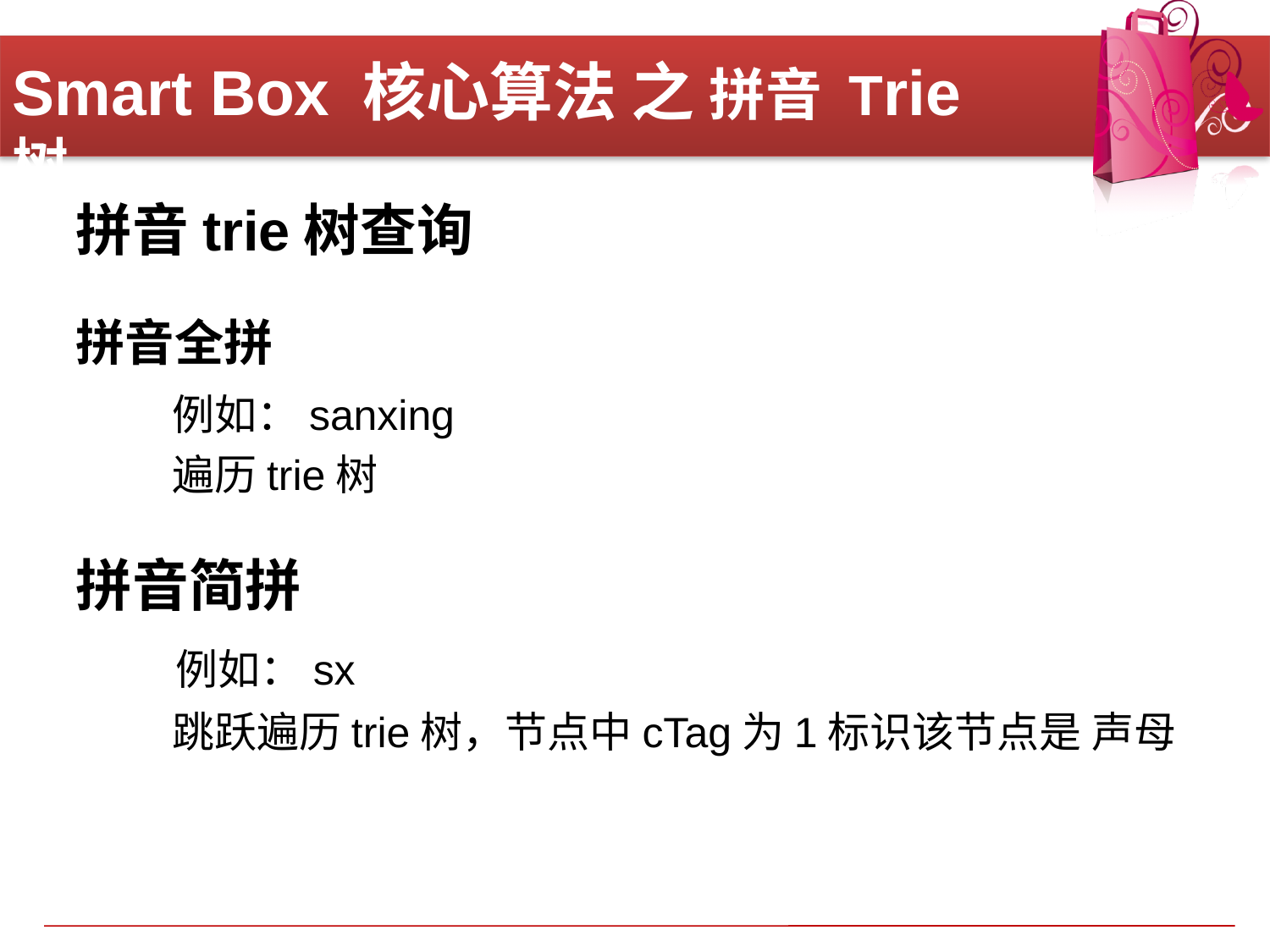

# Smart Box 核心算法 之 拼音 Trie树
拼音trie树查询

拼音全拼
	    例如：sanxing
	    遍历trie树

拼音简拼
	   例如：sx
	    跳跃遍历trie树，节点中cTag为1标识该节点是 声母